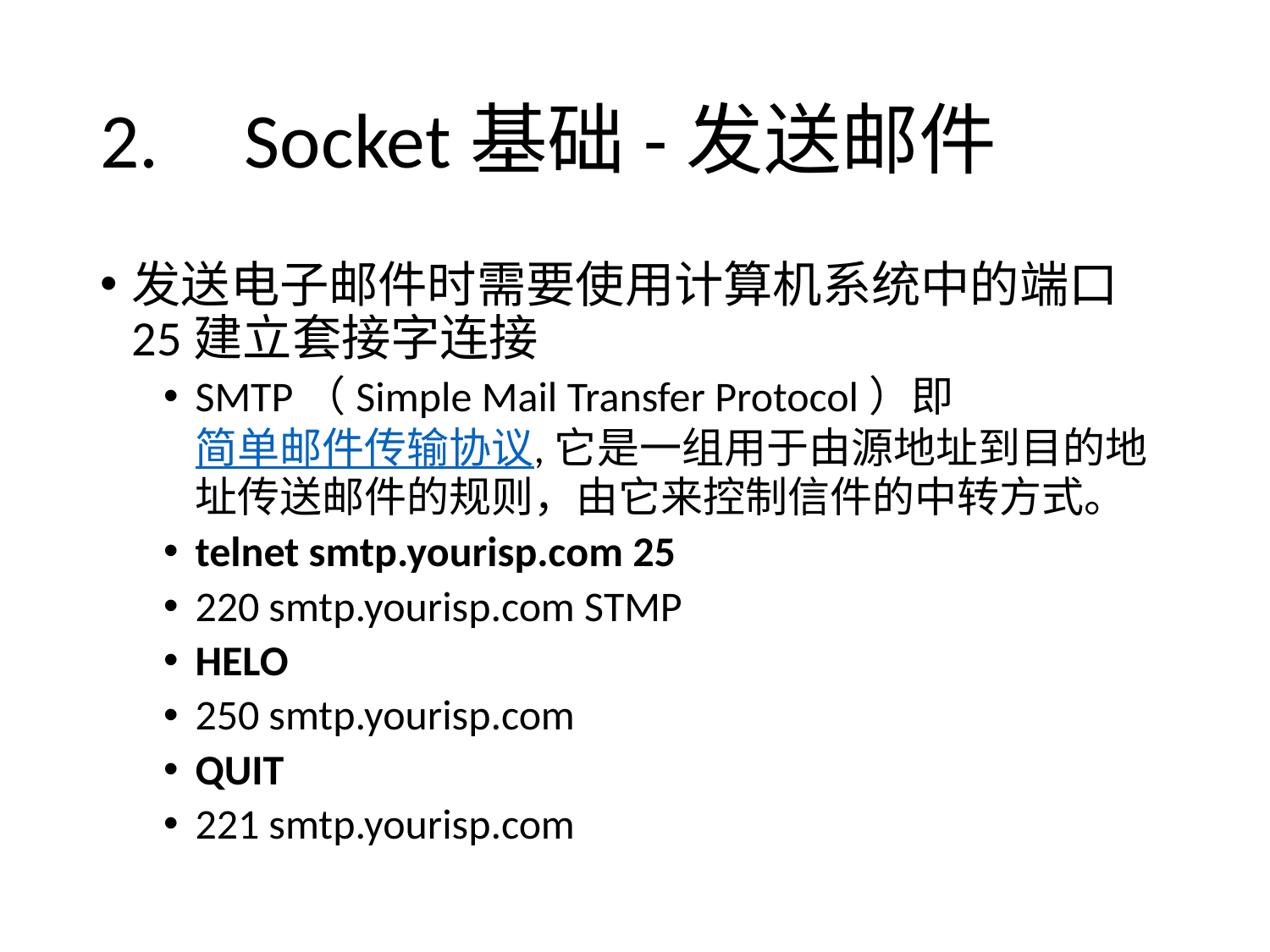

# 2.	 Socket基础-发送邮件
发送电子邮件时需要使用计算机系统中的端口25建立套接字连接
SMTP（Simple Mail Transfer Protocol）即简单邮件传输协议,它是一组用于由源地址到目的地址传送邮件的规则，由它来控制信件的中转方式。
telnet smtp.yourisp.com 25
220 smtp.yourisp.com STMP
HELO
250 smtp.yourisp.com
QUIT
221 smtp.yourisp.com